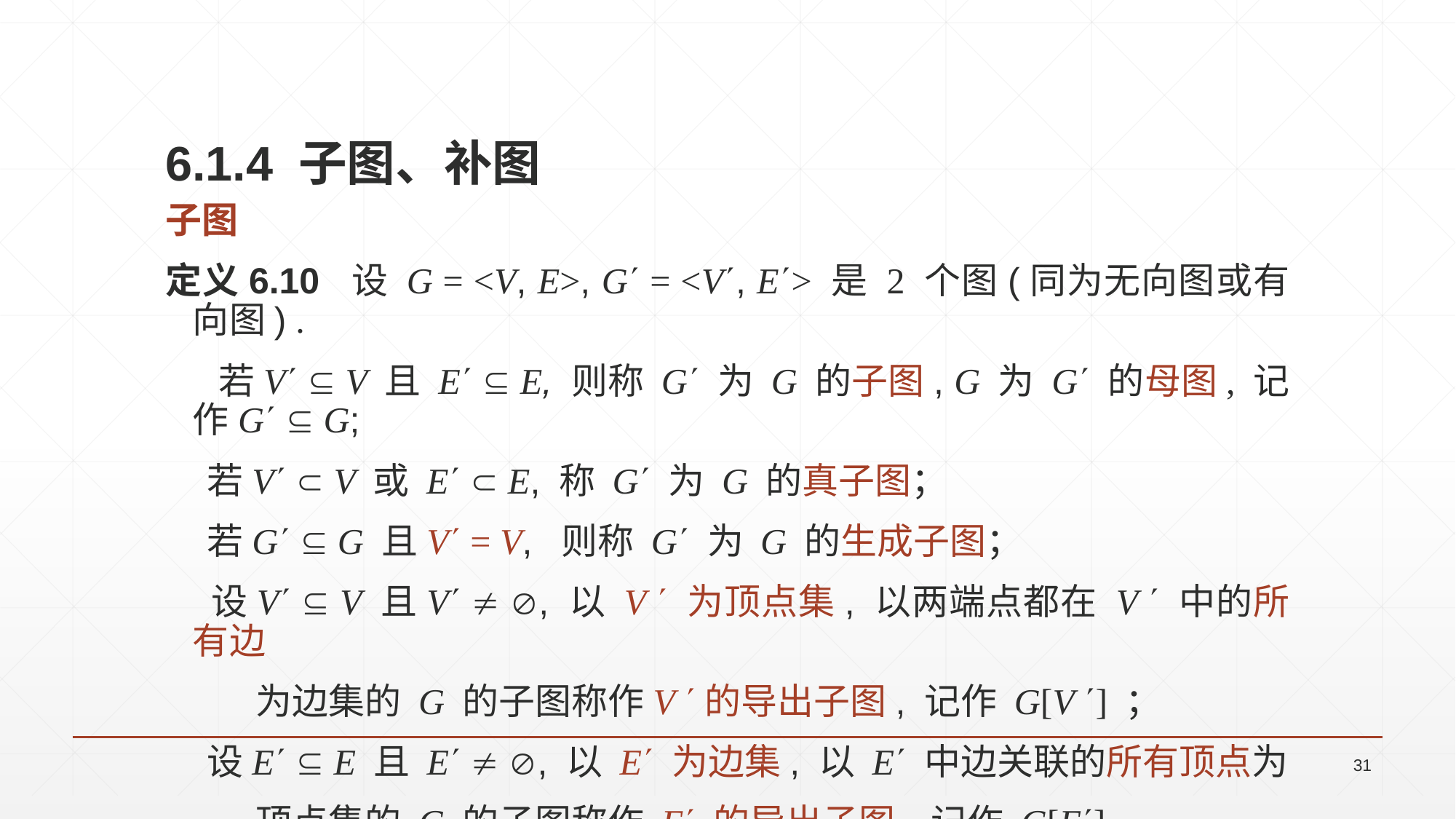

# 6.1.4 子图、补图
子图
定义6.10  设 G = <V, E>, G′ = <V′, E′> 是 2 个图(同为无向图或有向图) .
	  若V′ ⊆ V 且 E′ ⊆ E, 则称 G′ 为 G 的子图, G 为 G′ 的母图, 记作G′ ⊆ G;
    若V′ ⊂ V 或 E′ ⊂ E, 称 G′ 为 G 的真子图；
    若G′ ⊆ G 且V′ = V,  则称 G′ 为 G 的生成子图；
    设V′ ⊆ V 且V′ ≠ ∅, 以 V ′ 为顶点集, 以两端点都在 V ′ 中的所有边
          为边集的 G 的子图称作V ′的导出子图, 记作 G[V ′] ；
    设E′ ⊆ E 且 E′ ≠ ∅, 以 E′ 为边集, 以 E′ 中边关联的所有顶点为
          顶点集的 G 的子图称作 E′ 的导出子图, 记作 G[E′] .
31